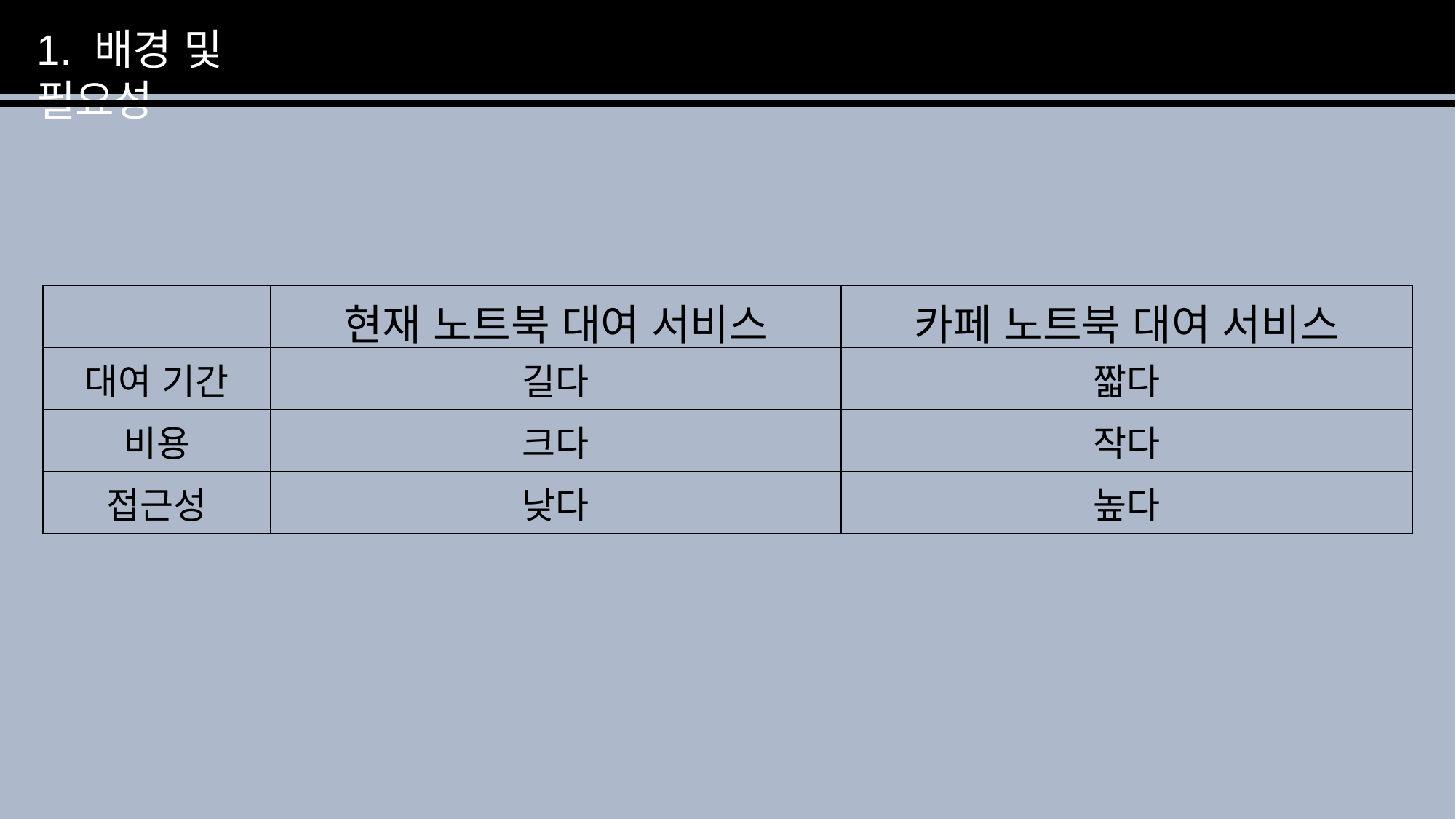

1. 배경 및 필요성

|  | 현재 노트북 대여 서비스 | 카페 노트북 대여 서비스 |
| --- | --- | --- |
| 대여 기간 | 길다 | 짧다 |
| 비용 | 크다 | 작다 |
| 접근성 | 낮다 | 높다 |